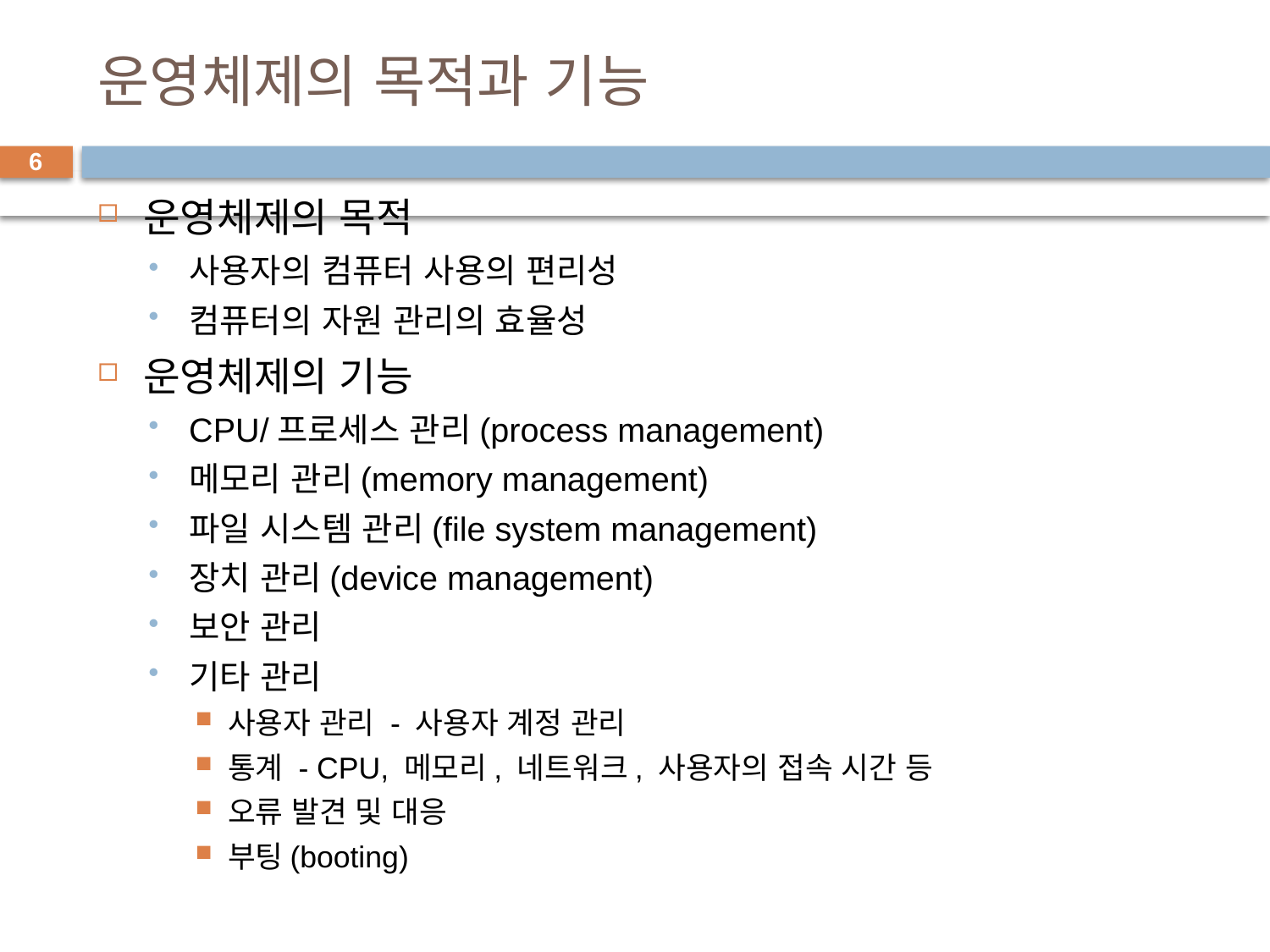

# 운영체제의 목적과 기능
6
운영체제의 목적
사용자의 컴퓨터 사용의 편리성
컴퓨터의 자원 관리의 효율성
운영체제의 기능
CPU/프로세스 관리(process management)
메모리 관리(memory management)
파일 시스템 관리(file system management)
장치 관리(device management)
보안 관리
기타 관리
사용자 관리 - 사용자 계정 관리
통계 - CPU, 메모리, 네트워크, 사용자의 접속 시간 등
오류 발견 및 대응
부팅(booting)